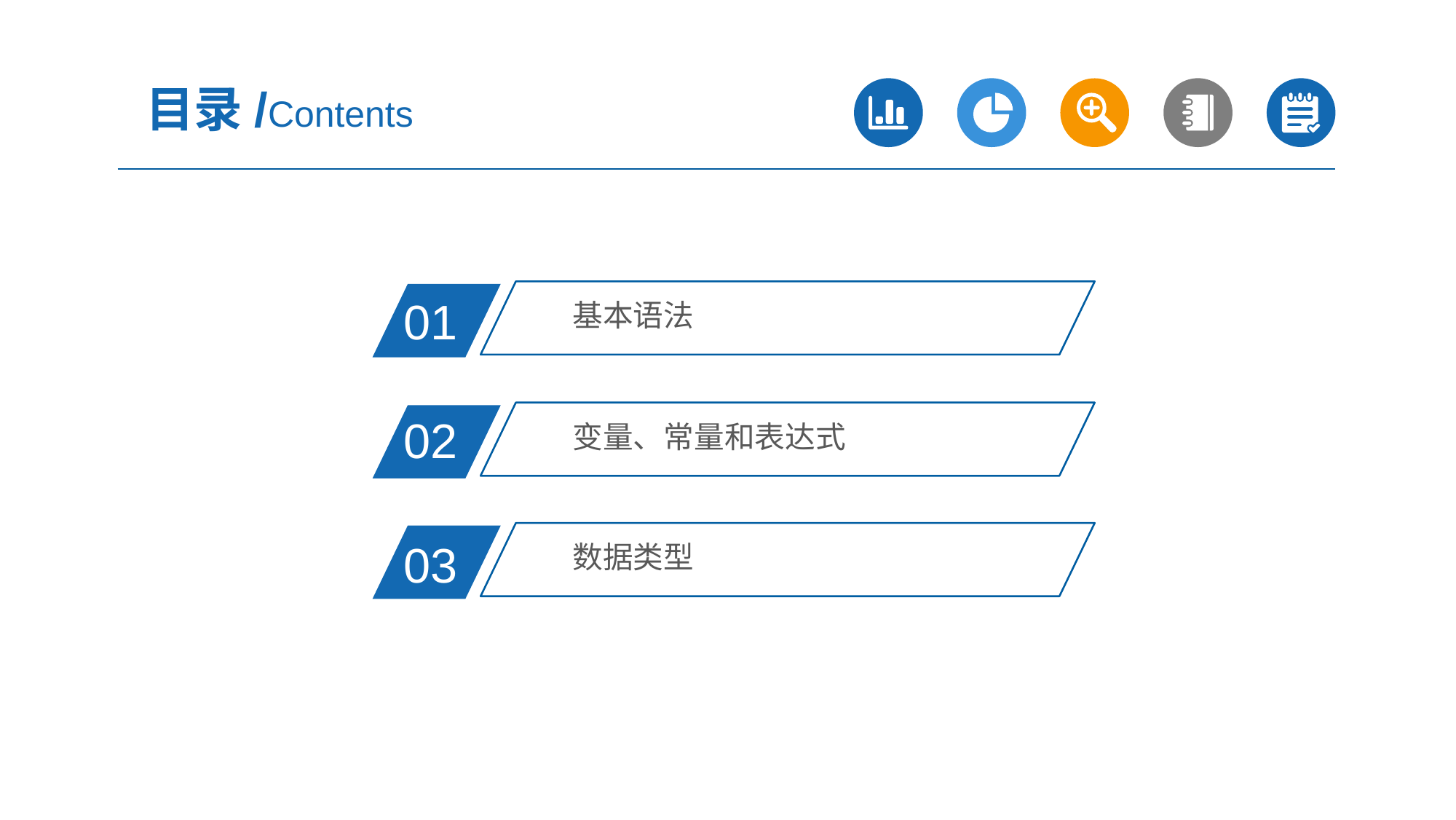

目录/Contents

基本语法

01

变量、常量和表达式
02

数据类型

03